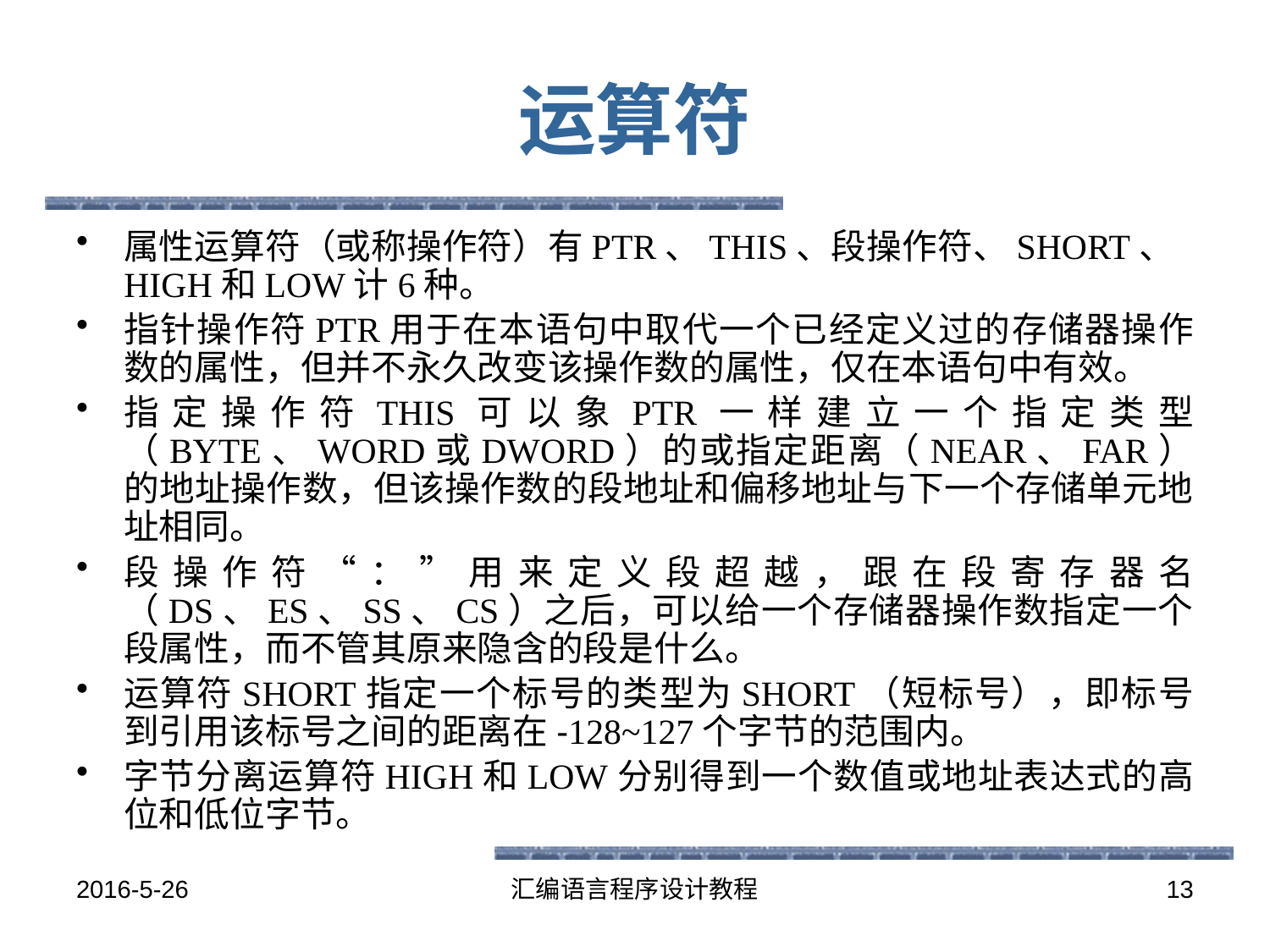

# 运算符
属性运算符（或称操作符）有PTR、THIS、段操作符、SHORT、HIGH和LOW计6种。
指针操作符PTR用于在本语句中取代一个已经定义过的存储器操作数的属性，但并不永久改变该操作数的属性，仅在本语句中有效。
指定操作符THIS可以象PTR一样建立一个指定类型（BYTE、WORD或DWORD）的或指定距离（NEAR、FAR）的地址操作数，但该操作数的段地址和偏移地址与下一个存储单元地址相同。
段操作符“：”用来定义段超越，跟在段寄存器名（DS、ES、SS、CS）之后，可以给一个存储器操作数指定一个段属性，而不管其原来隐含的段是什么。
运算符SHORT指定一个标号的类型为SHORT（短标号），即标号到引用该标号之间的距离在-128~127个字节的范围内。
字节分离运算符HIGH和LOW分别得到一个数值或地址表达式的高位和低位字节。
2016-5-26
汇编语言程序设计教程
13